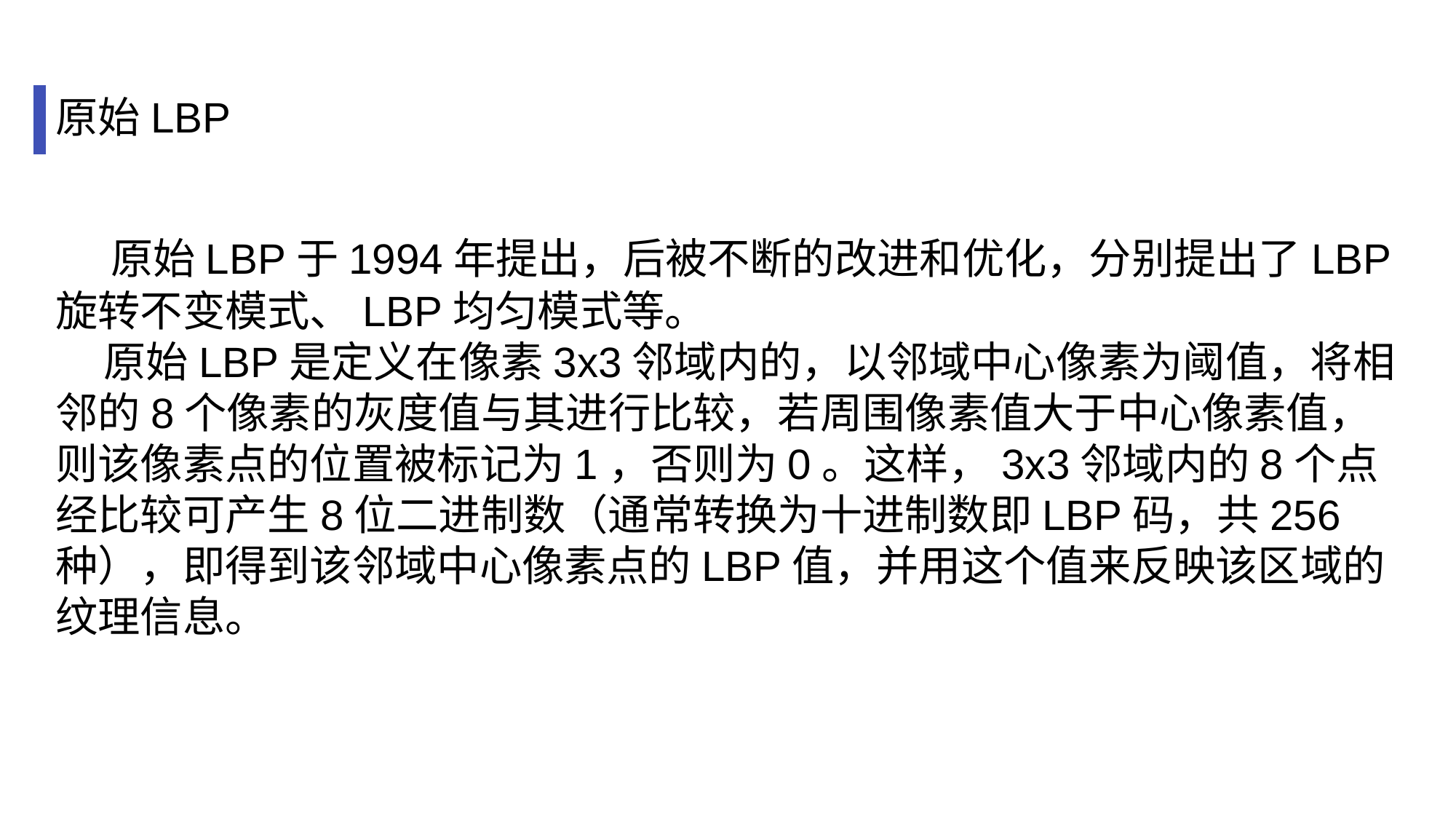

原始LBP

    原始LBP于1994年提出，后被不断的改进和优化，分别提出了LBP旋转不变模式、LBP均匀模式等。
    原始LBP是定义在像素3x3邻域内的，以邻域中心像素为阈值，将相邻的8个像素的灰度值与其进行比较，若周围像素值大于中心像素值，则该像素点的位置被标记为1，否则为0。这样，3x3邻域内的8个点经比较可产生8位二进制数（通常转换为十进制数即LBP码，共256种），即得到该邻域中心像素点的LBP值，并用这个值来反映该区域的纹理信息。